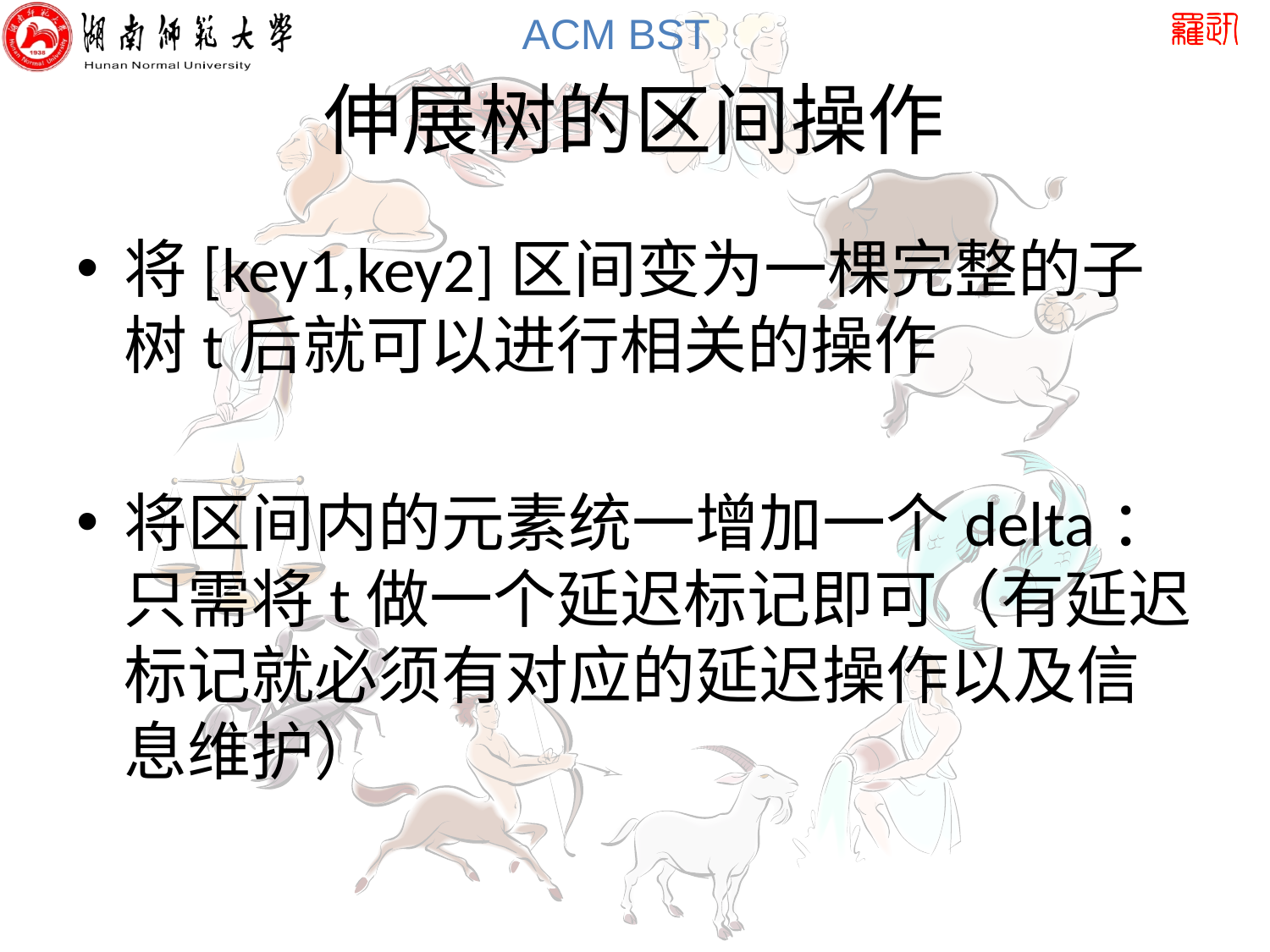

# 伸展树的区间操作
将[key1,key2]区间变为一棵完整的子树t后就可以进行相关的操作

将区间内的元素统一增加一个delta：只需将t做一个延迟标记即可（有延迟标记就必须有对应的延迟操作以及信息维护）